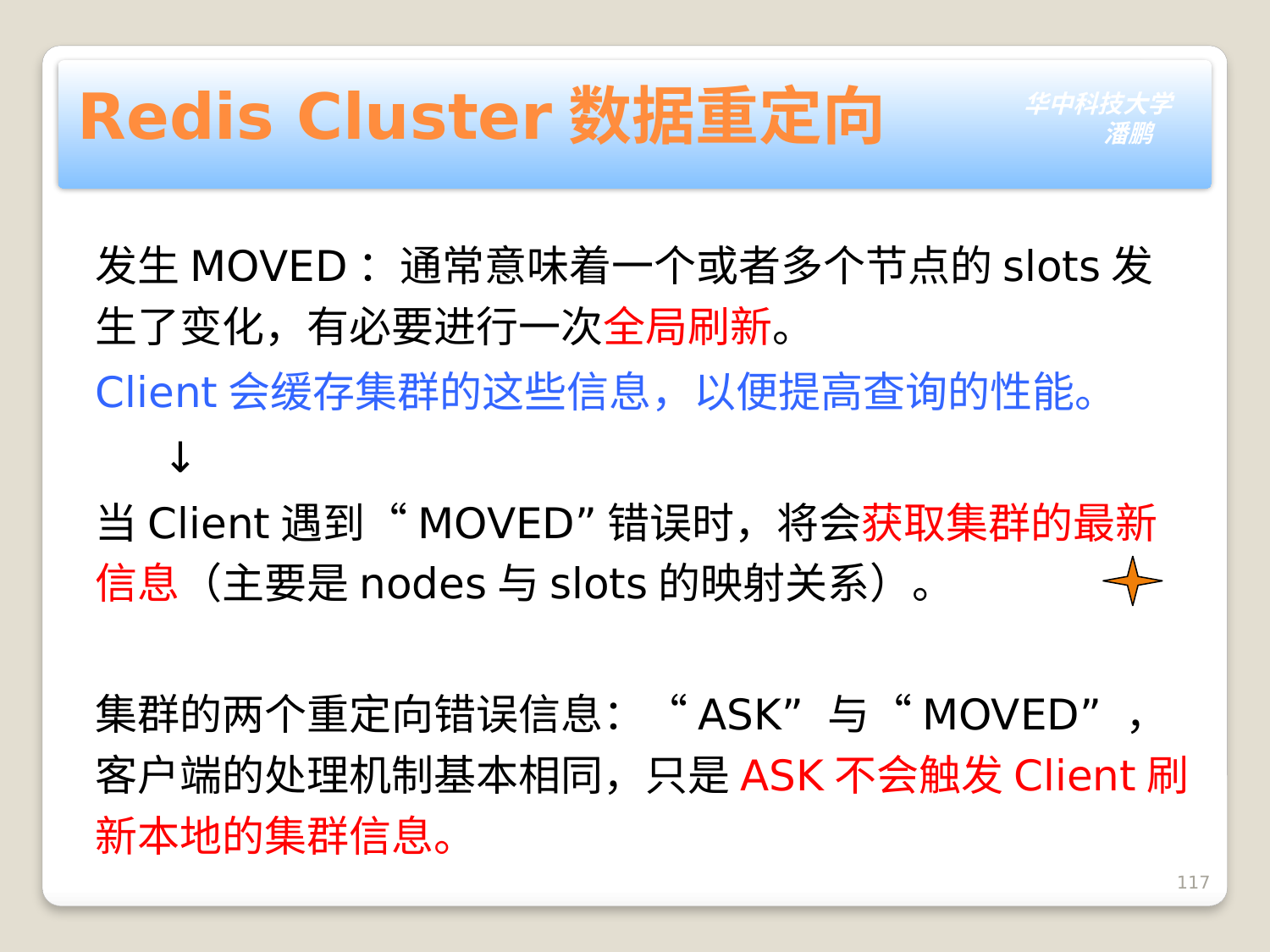

# Redis Cluster数据重定向
发生MOVED：通常意味着一个或者多个节点的slots发生了变化，有必要进行一次全局刷新。
Client会缓存集群的这些信息，以便提高查询的性能。
     ↓
当Client遇到“MOVED”错误时，将会获取集群的最新信息（主要是nodes与slots的映射关系）。

集群的两个重定向错误信息：“ASK” 与“MOVED” ，客户端的处理机制基本相同，只是ASK不会触发Client刷新本地的集群信息。

117